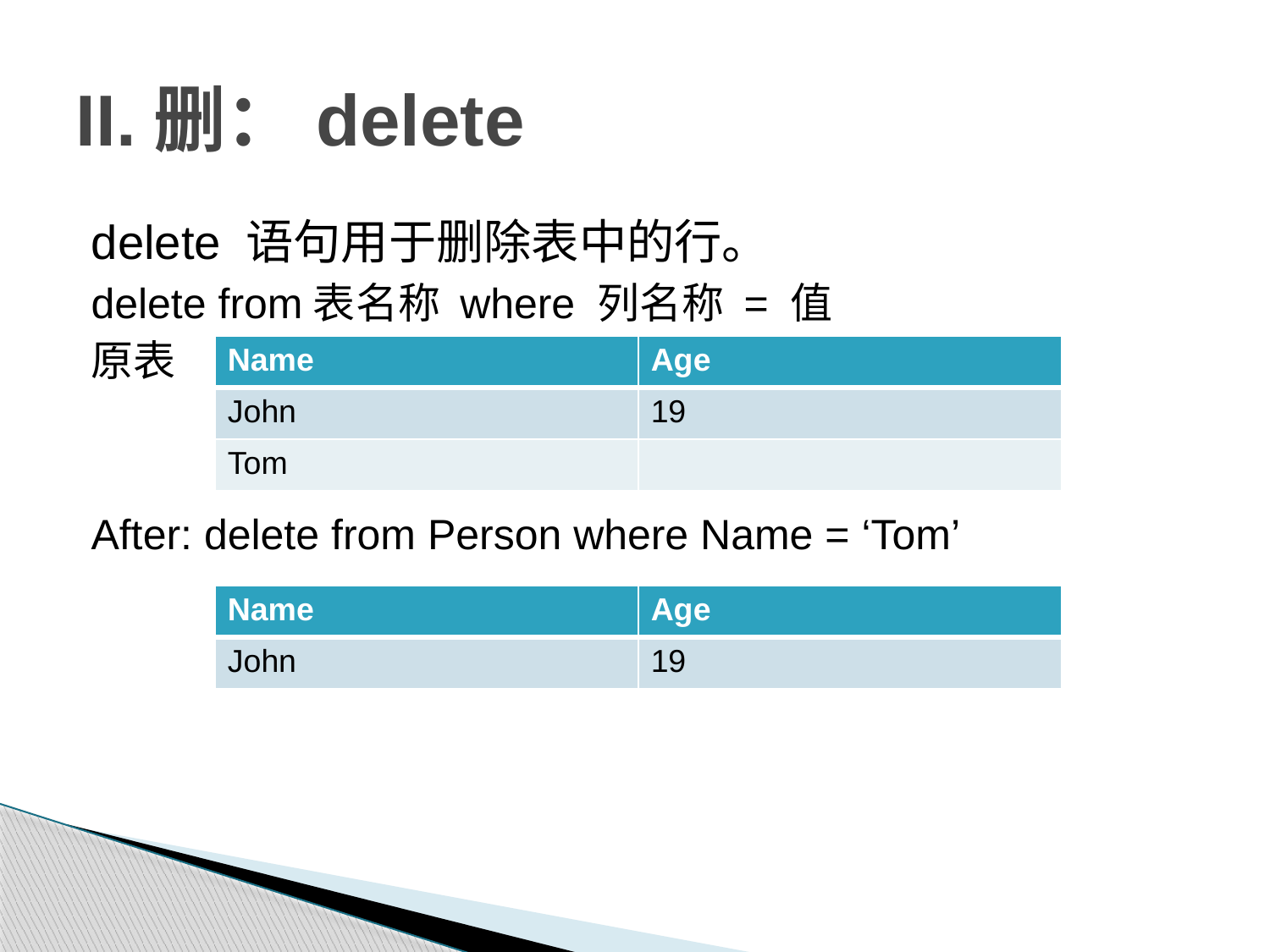

# II.删：delete
delete 语句用于删除表中的行。
delete from表名称 where 列名称 = 值
原表

After: delete from Person where Name = ‘Tom’

| Name | Age |
| --- | --- |
| John | 19 |
| Tom |  |
| Name | Age |
| --- | --- |
| John | 19 |